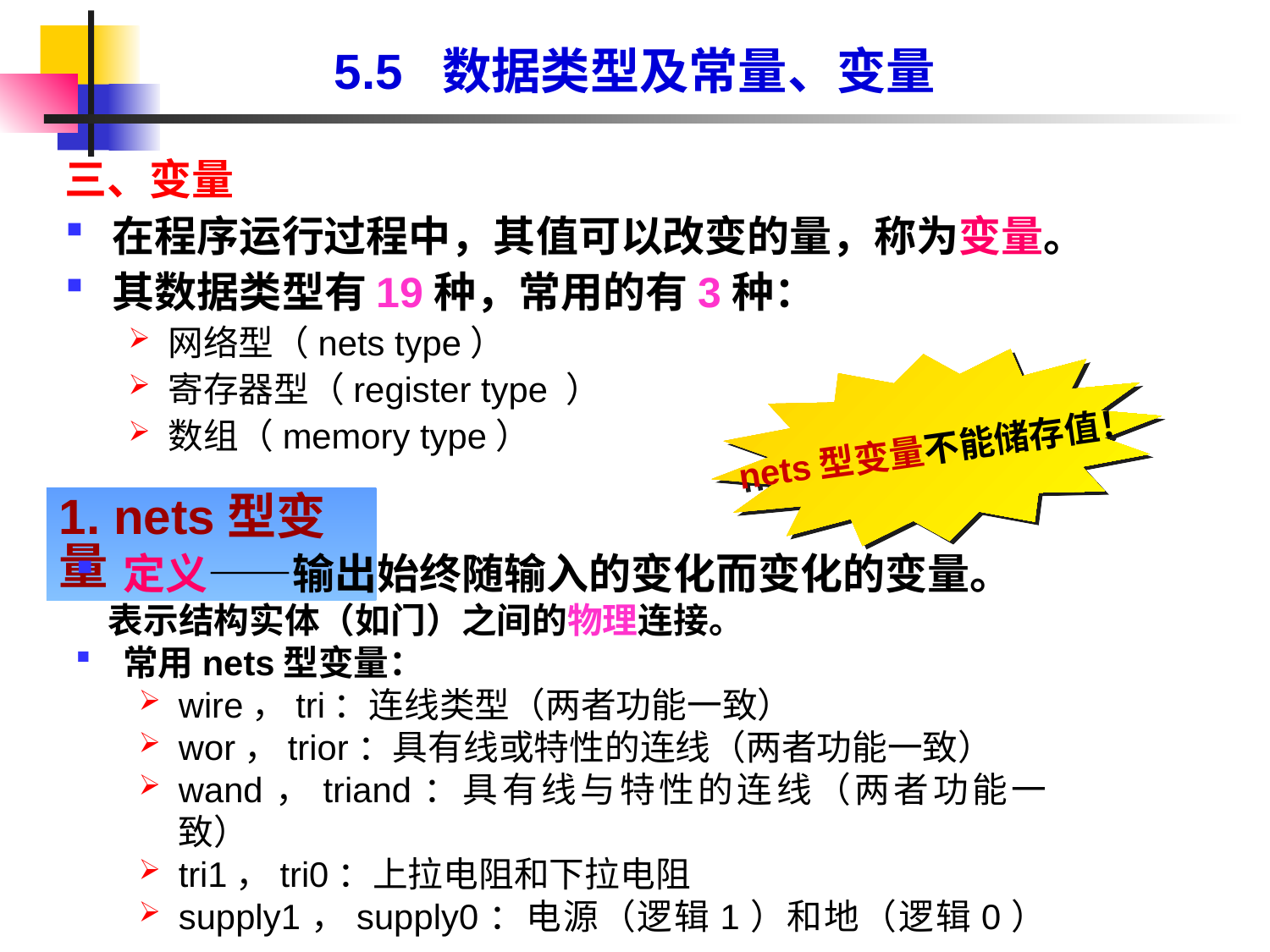

5.5  数据类型及常量、变量
三、变量
在程序运行过程中，其值可以改变的量，称为变量。
其数据类型有19种，常用的有3种：
网络型（nets type）
寄存器型（register type ）
数组（memory type）
nets型变量不能储存值！
1. nets型变量

定义——输出始终随输入的变化而变化的变量。
   表示结构实体（如门）之间的物理连接。
常用nets型变量：
wire，tri：连线类型（两者功能一致）
wor，trior：具有线或特性的连线（两者功能一致）
wand，triand：具有线与特性的连线（两者功能一致）
tri1，tri0：上拉电阻和下拉电阻
supply1，supply0：电源（逻辑1）和地（逻辑0）
# 85